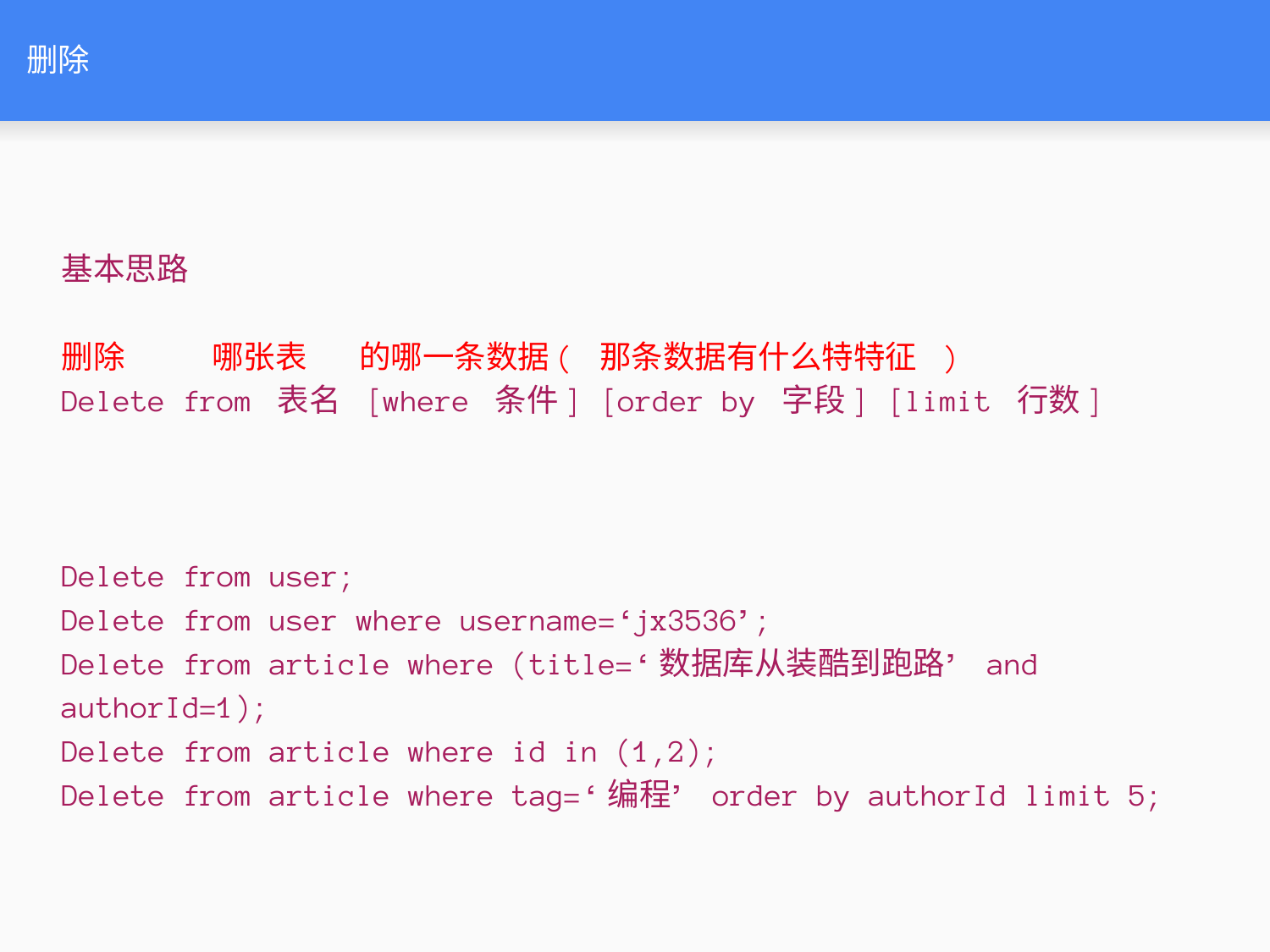

# 删除
基本思路

删除     哪张表   的哪一条数据( 那条数据有什么特特征 )
Delete from 表名 [where 条件] [order by 字段] [limit 行数]

Delete from user;
Delete from user where username=‘jx3536’;
Delete from article where (title=‘数据库从装酷到跑路’ and authorId=1);
Delete from article where id in (1,2);
Delete from article where tag=‘编程’ order by authorId limit 5;